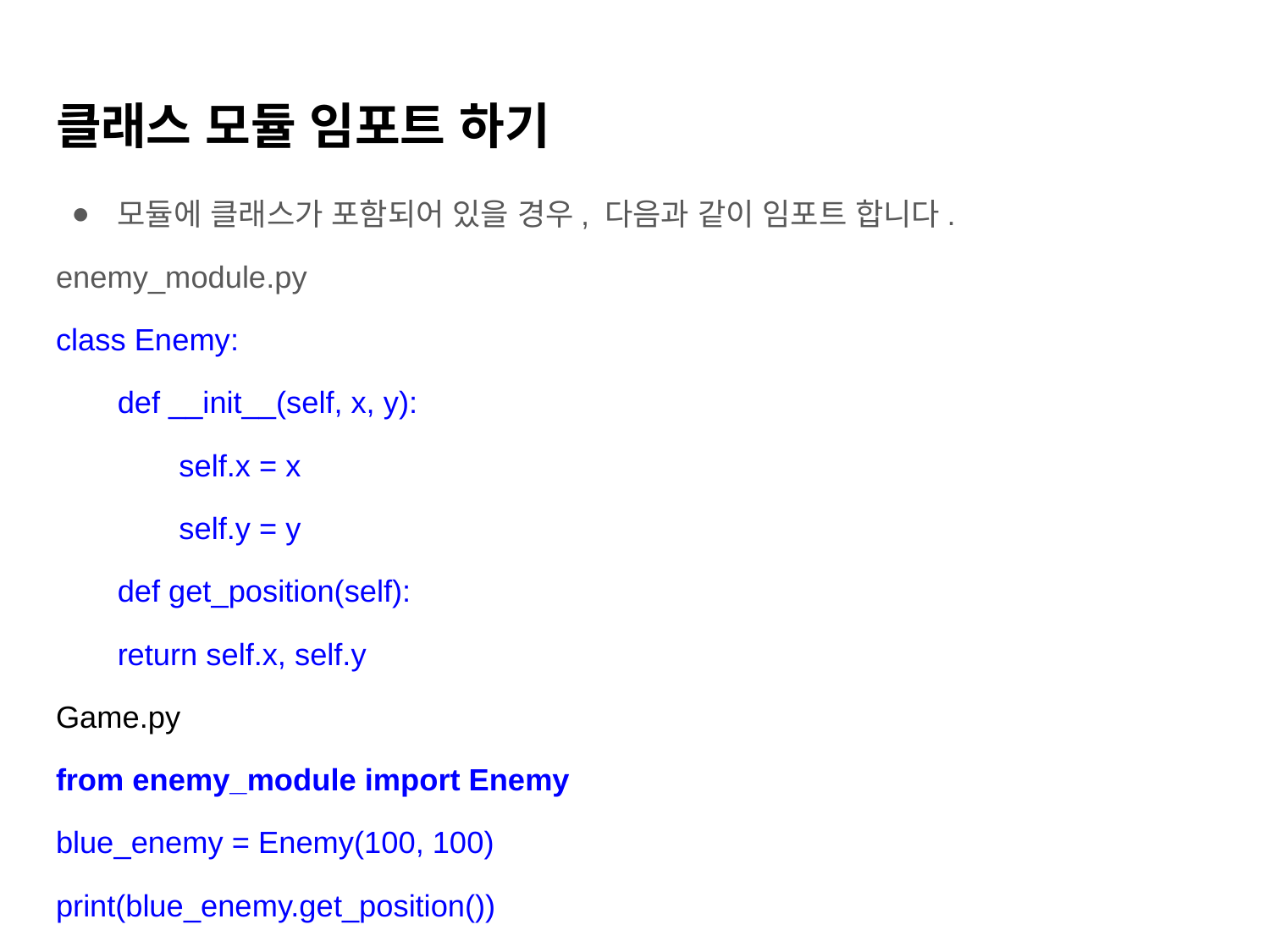

# 클래스 모듈 임포트 하기
모듈에 클래스가 포함되어 있을 경우, 다음과 같이 임포트 합니다.
enemy_module.py
class Enemy:
def __init__(self, x, y):
self.x = x
self.y = y
def get_position(self):
	return self.x, self.y
Game.py
from enemy_module import Enemy
blue_enemy = Enemy(100, 100)
print(blue_enemy.get_position())